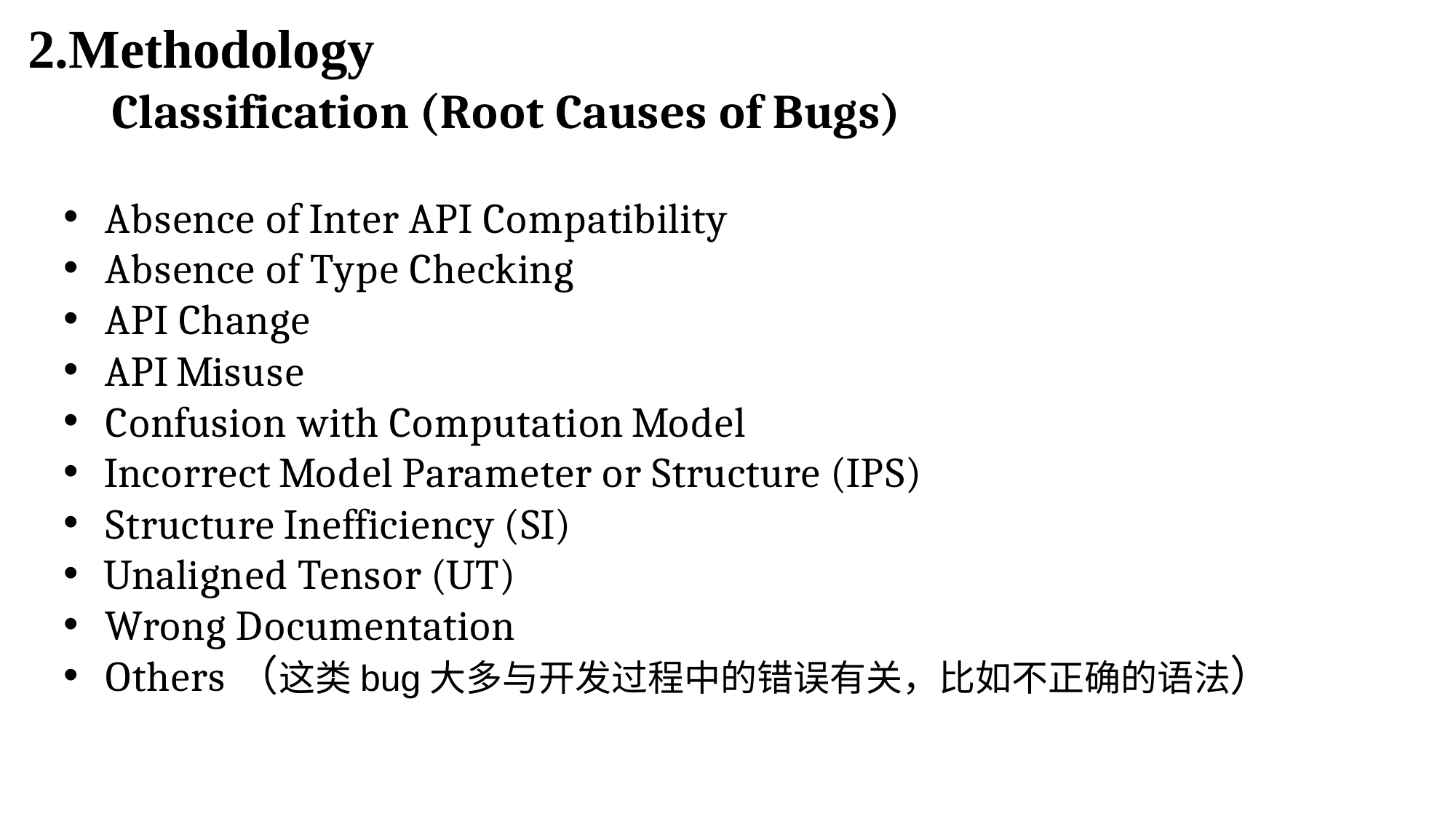

2.Methodology
# Classification (Root Causes of Bugs)
Absence of Inter API Compatibility
Absence of Type Checking
API Change
API Misuse
Confusion with Computation Model
Incorrect Model Parameter or Structure (IPS)
Structure Inefficiency (SI)
Unaligned Tensor (UT)
Wrong Documentation
Others（这类bug大多与开发过程中的错误有关，比如不正确的语法）